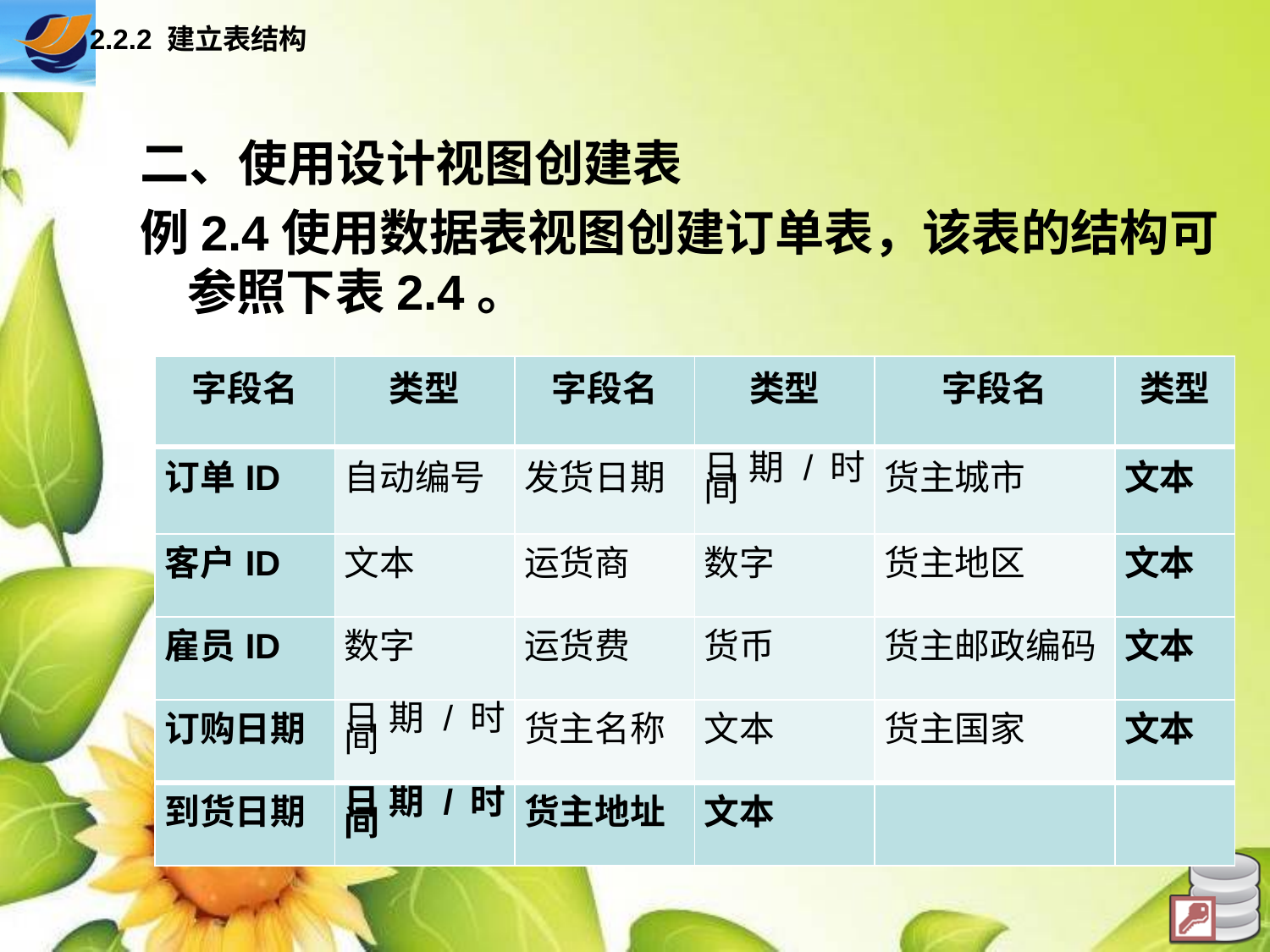

2.2.2 建立表结构
二、使用设计视图创建表
例2.4使用数据表视图创建订单表，该表的结构可参照下表2.4。
| 字段名 | 类型 | 字段名 | 类型 | 字段名 | 类型 |
| --- | --- | --- | --- | --- | --- |
| 订单ID | 自动编号 | 发货日期 | 日期/时间 | 货主城市 | 文本 |
| 客户ID | 文本 | 运货商 | 数字 | 货主地区 | 文本 |
| 雇员ID | 数字 | 运货费 | 货币 | 货主邮政编码 | 文本 |
| 订购日期 | 日期/时间 | 货主名称 | 文本 | 货主国家 | 文本 |
| 到货日期 | 日期/时间 | 货主地址 | 文本 |  |  |